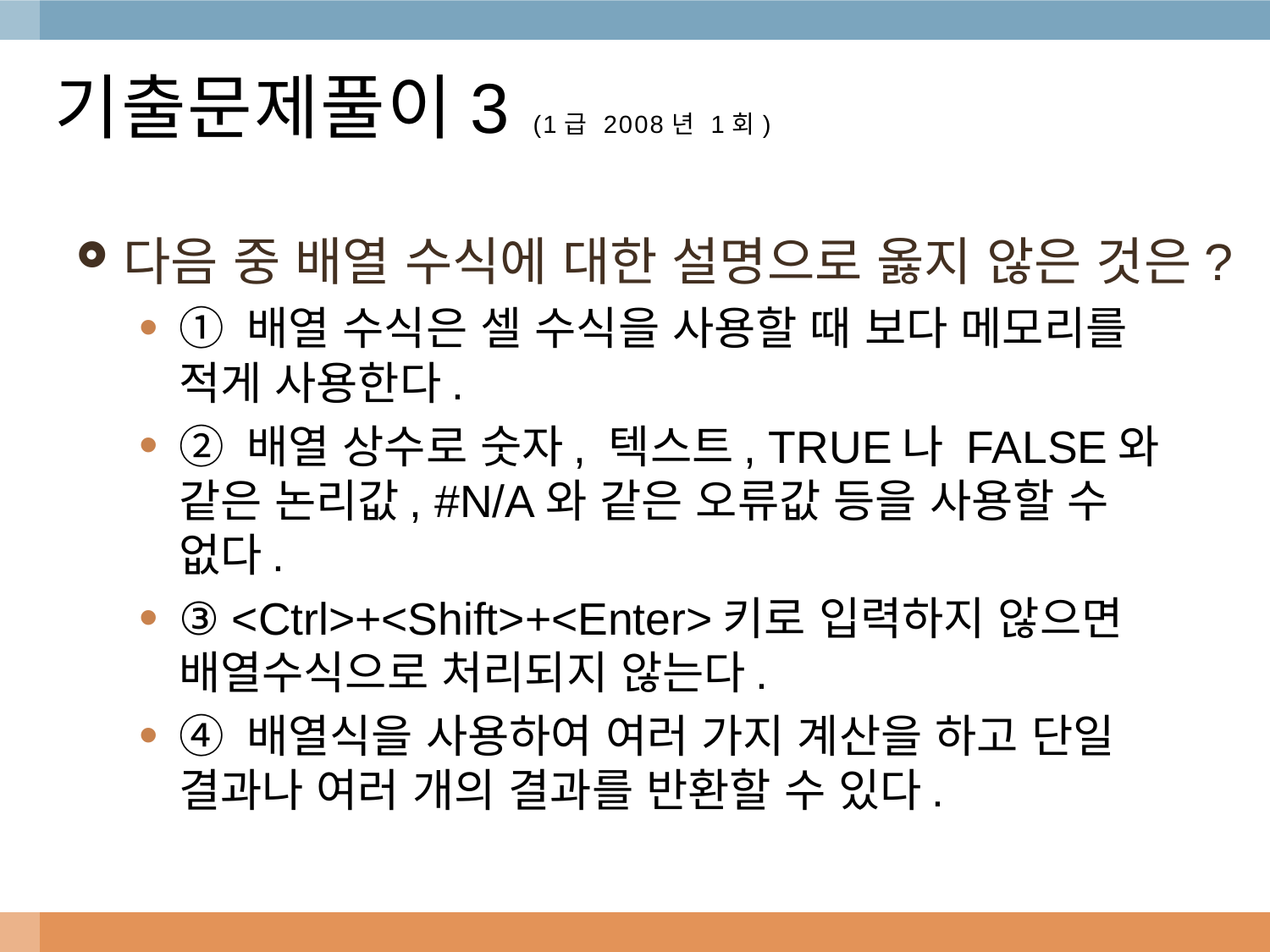

# 기출문제풀이3 (1급 2008년 1회)
다음 중 배열 수식에 대한 설명으로 옳지 않은 것은?
① 배열 수식은 셀 수식을 사용할 때 보다 메모리를 적게 사용한다.
② 배열 상수로 숫자, 텍스트, TRUE나 FALSE와 같은 논리값, #N/A와 같은 오류값 등을 사용할 수 없다.
③ <Ctrl>+<Shift>+<Enter>키로 입력하지 않으면 배열수식으로 처리되지 않는다.
④ 배열식을 사용하여 여러 가지 계산을 하고 단일 결과나 여러 개의 결과를 반환할 수 있다.